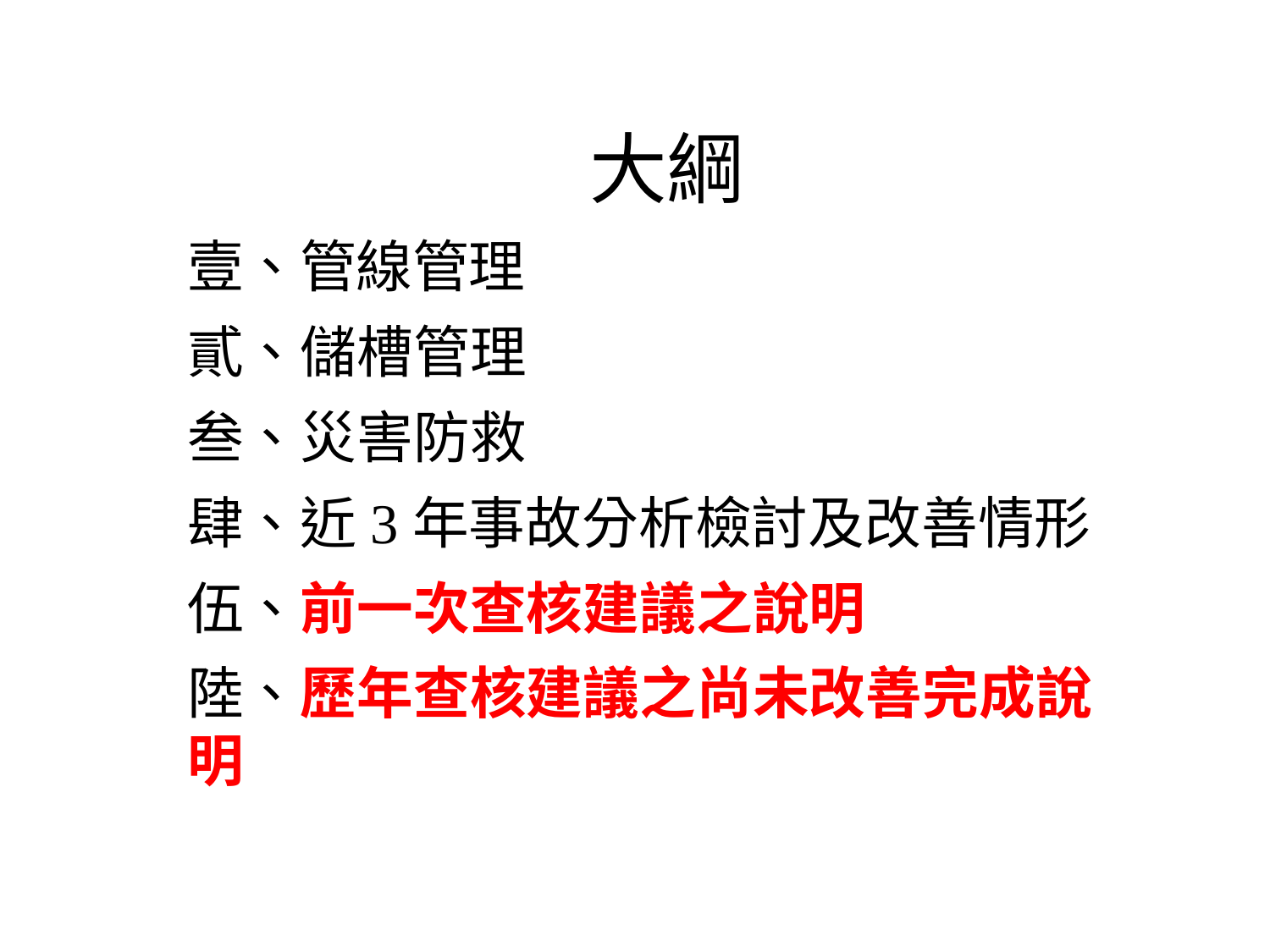

大綱
壹、管線管理
貳、儲槽管理
叁、災害防救
肆、近3年事故分析檢討及改善情形
伍、前一次查核建議之說明
陸、歷年查核建議之尚未改善完成說明
2